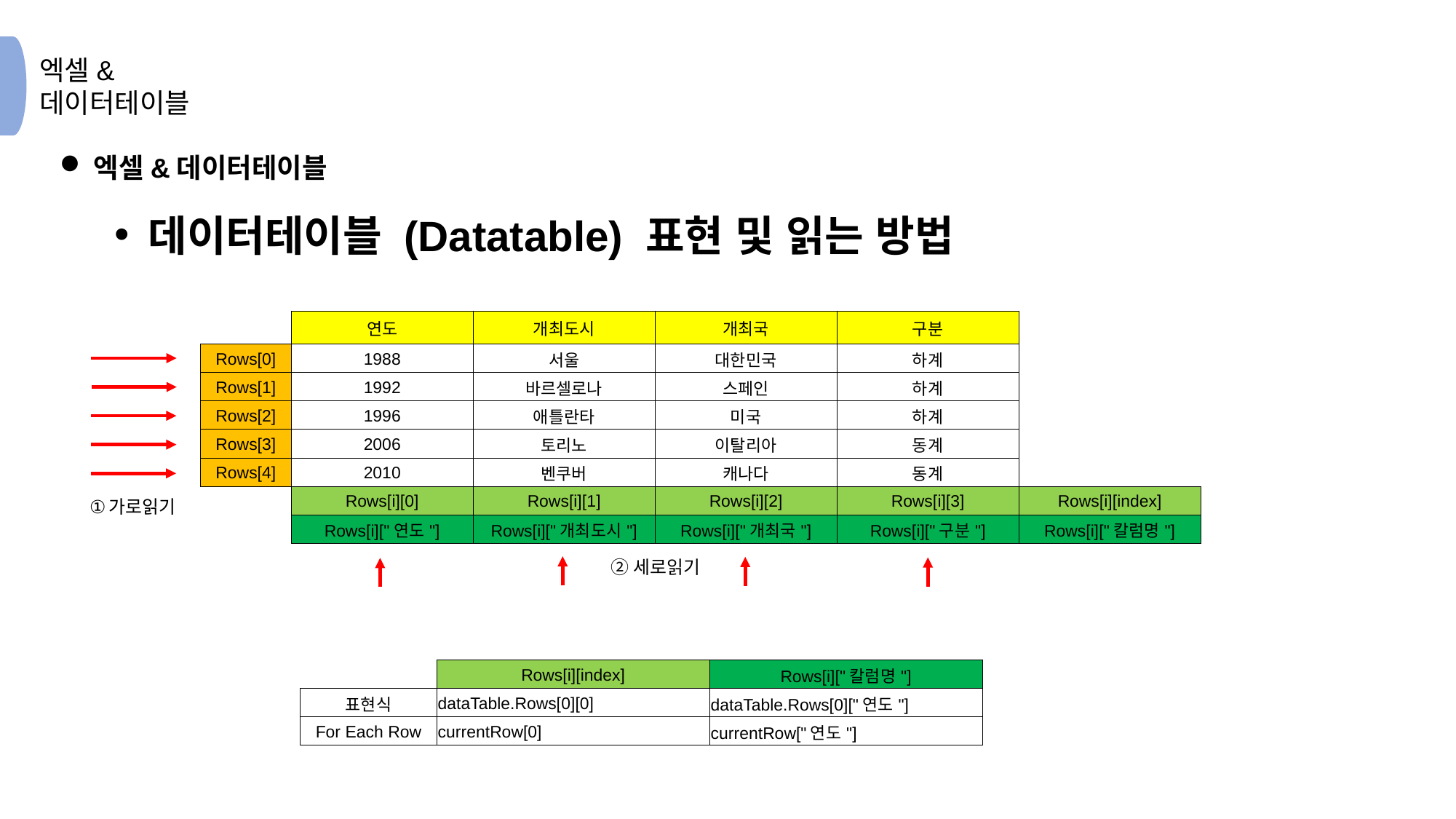

엑셀&데이터테이블
데이터테이블 (Datatable) 표현 및 읽는 방법
|  | 연도 | 개최도시 | 개최국 | 구분 |  |
| --- | --- | --- | --- | --- | --- |
| Rows[0] | 1988 | 서울 | 대한민국 | 하계 |  |
| Rows[1] | 1992 | 바르셀로나 | 스페인 | 하계 |  |
| Rows[2] | 1996 | 애틀란타 | 미국 | 하계 |  |
| Rows[3] | 2006 | 토리노 | 이탈리아 | 동계 |  |
| Rows[4] | 2010 | 벤쿠버 | 캐나다 | 동계 |  |
|  | Rows[i][0] | Rows[i][1] | Rows[i][2] | Rows[i][3] | Rows[i][index] |
|  | Rows[i]["연도"] | Rows[i]["개최도시"] | Rows[i]["개최국"] | Rows[i]["구분"] | Rows[i]["칼럼명"] |

가로읽기

②세로읽기
|  | Rows[i][index] | Rows[i]["칼럼명"] |
| --- | --- | --- |
| 표현식 | dataTable.Rows[0][0] | dataTable.Rows[0]["연도"] |
| For Each Row | currentRow[0] | currentRow["연도"] |